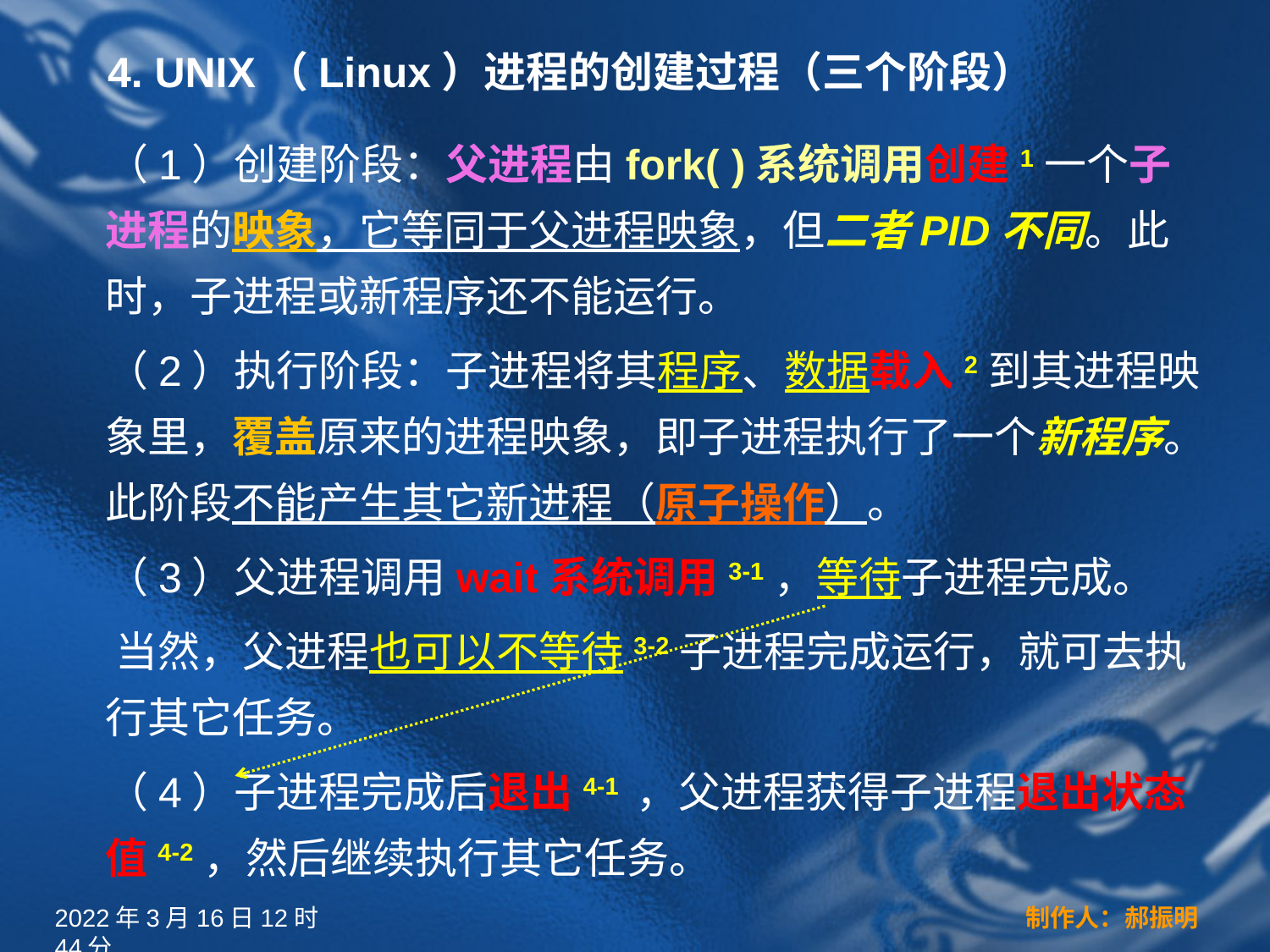

# 4. UNIX（Linux）进程的创建过程（三个阶段）
    （1）创建阶段：父进程由fork( )系统调用创建1一个子进程的映象，它等同于父进程映象，但二者PID不同。此时，子进程或新程序还不能运行。
    （2）执行阶段：子进程将其程序、数据载入2到其进程映象里，覆盖原来的进程映象，即子进程执行了一个新程序。此阶段不能产生其它新进程（原子操作）。
    （3）父进程调用wait系统调用3-1，等待子进程完成。
     当然，父进程也可以不等待3-2子进程完成运行，就可去执行其它任务。
    （4）子进程完成后退出4-1 ，父进程获得子进程退出状态值4-2，然后继续执行其它任务。
2022年3月16日12时44分
制作人：郝振明